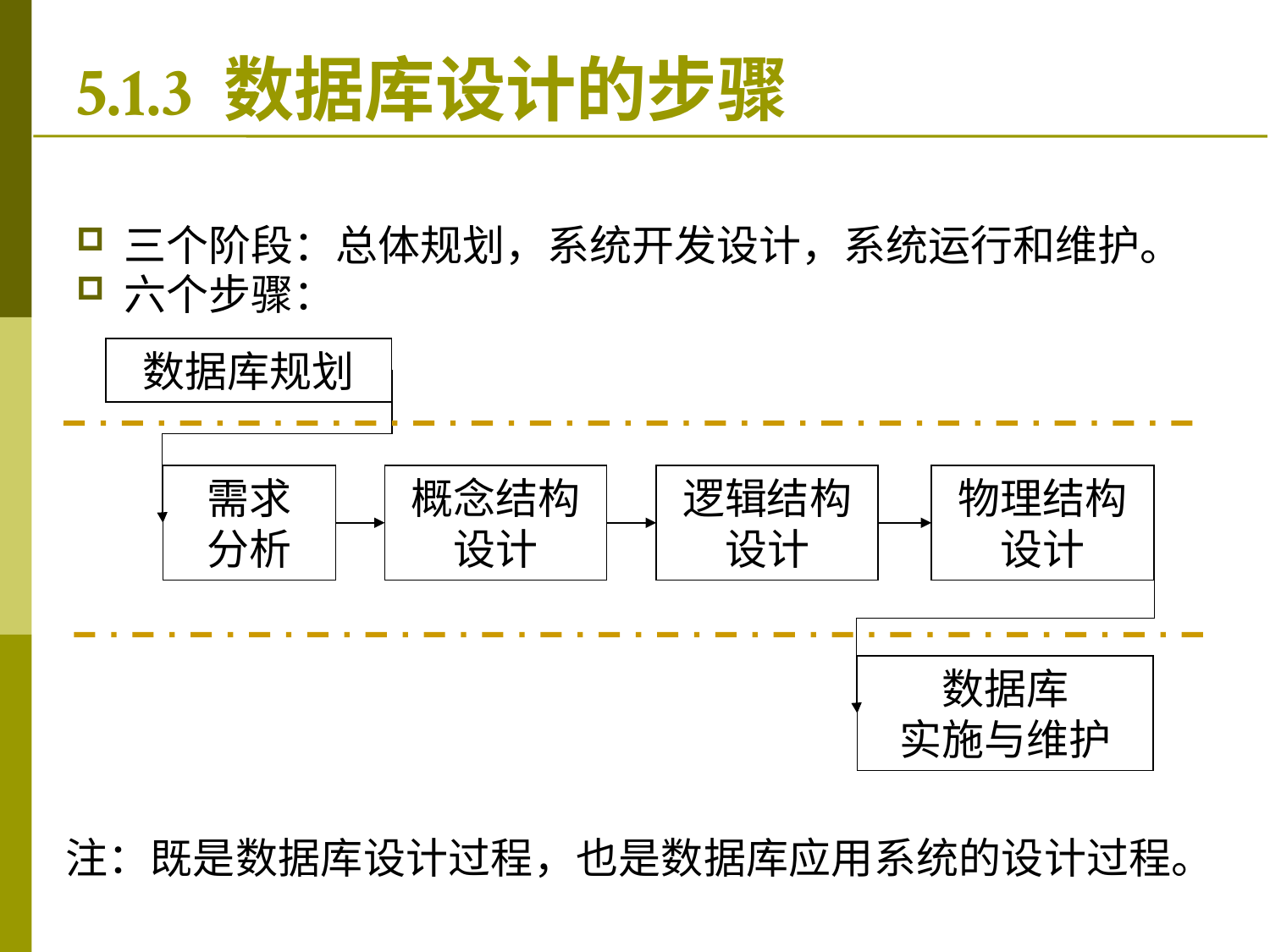

# 5.1.3 数据库设计的步骤
三个阶段：总体规划，系统开发设计，系统运行和维护。
六个步骤：
数据库规划

需求
分析
概念结构设计
逻辑结构设计
物理结构设计

数据库
实施与维护
注：既是数据库设计过程，也是数据库应用系统的设计过程。